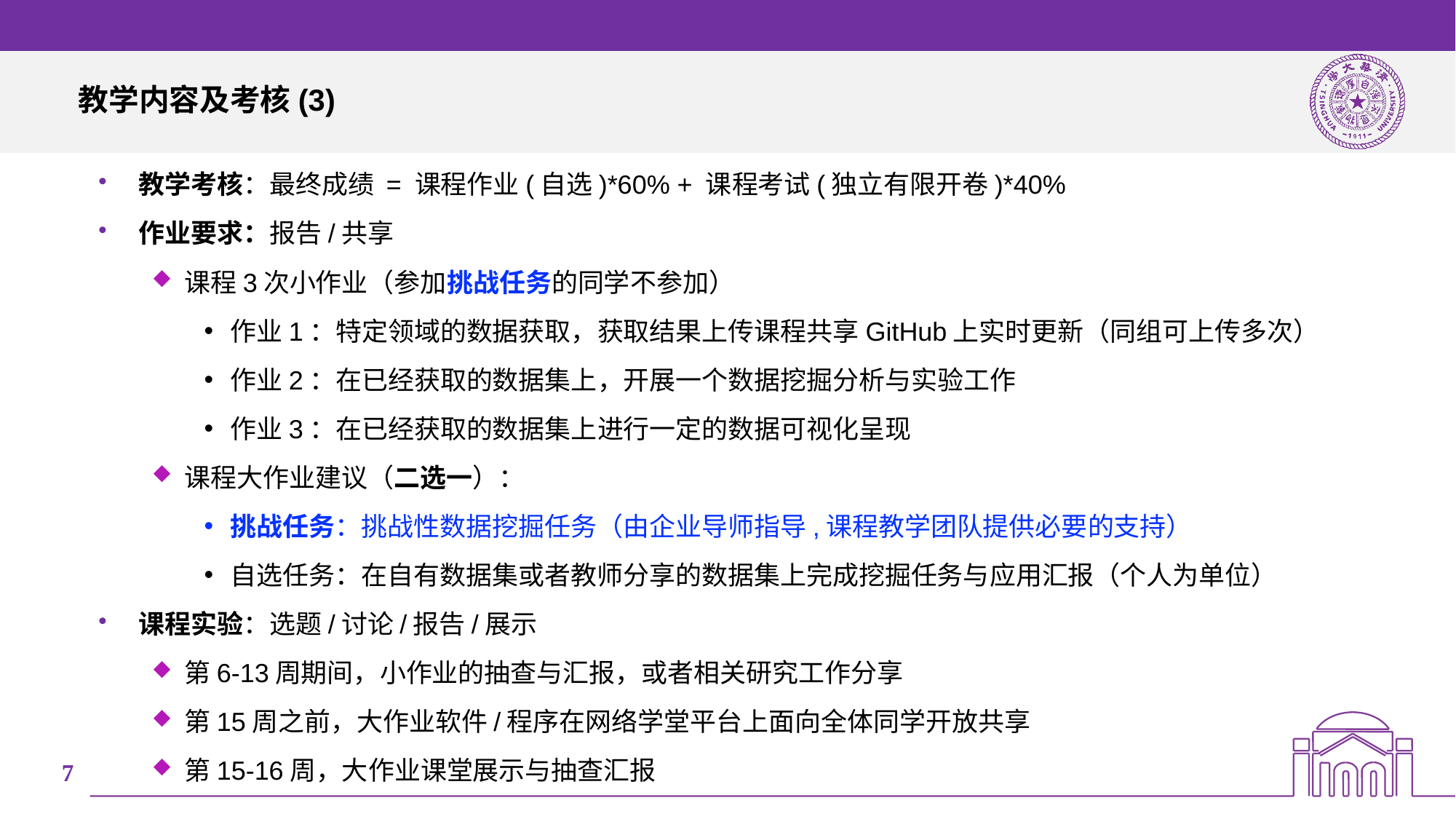

# 教学内容及考核(3)
教学考核：最终成绩 = 课程作业(自选)*60% + 课程考试(独立有限开卷)*40%
作业要求：报告/共享
课程3次小作业（参加挑战任务的同学不参加）
作业1：特定领域的数据获取，获取结果上传课程共享GitHub上实时更新（同组可上传多次）
作业2：在已经获取的数据集上，开展一个数据挖掘分析与实验工作
作业3：在已经获取的数据集上进行一定的数据可视化呈现
课程大作业建议（二选一）：
挑战任务：挑战性数据挖掘任务（由企业导师指导,课程教学团队提供必要的支持）
自选任务：在自有数据集或者教师分享的数据集上完成挖掘任务与应用汇报（个人为单位）
课程实验：选题/讨论/报告/展示
第6-13周期间，小作业的抽查与汇报，或者相关研究工作分享
第15周之前，大作业软件/程序在网络学堂平台上面向全体同学开放共享
第15-16周，大作业课堂展示与抽查汇报